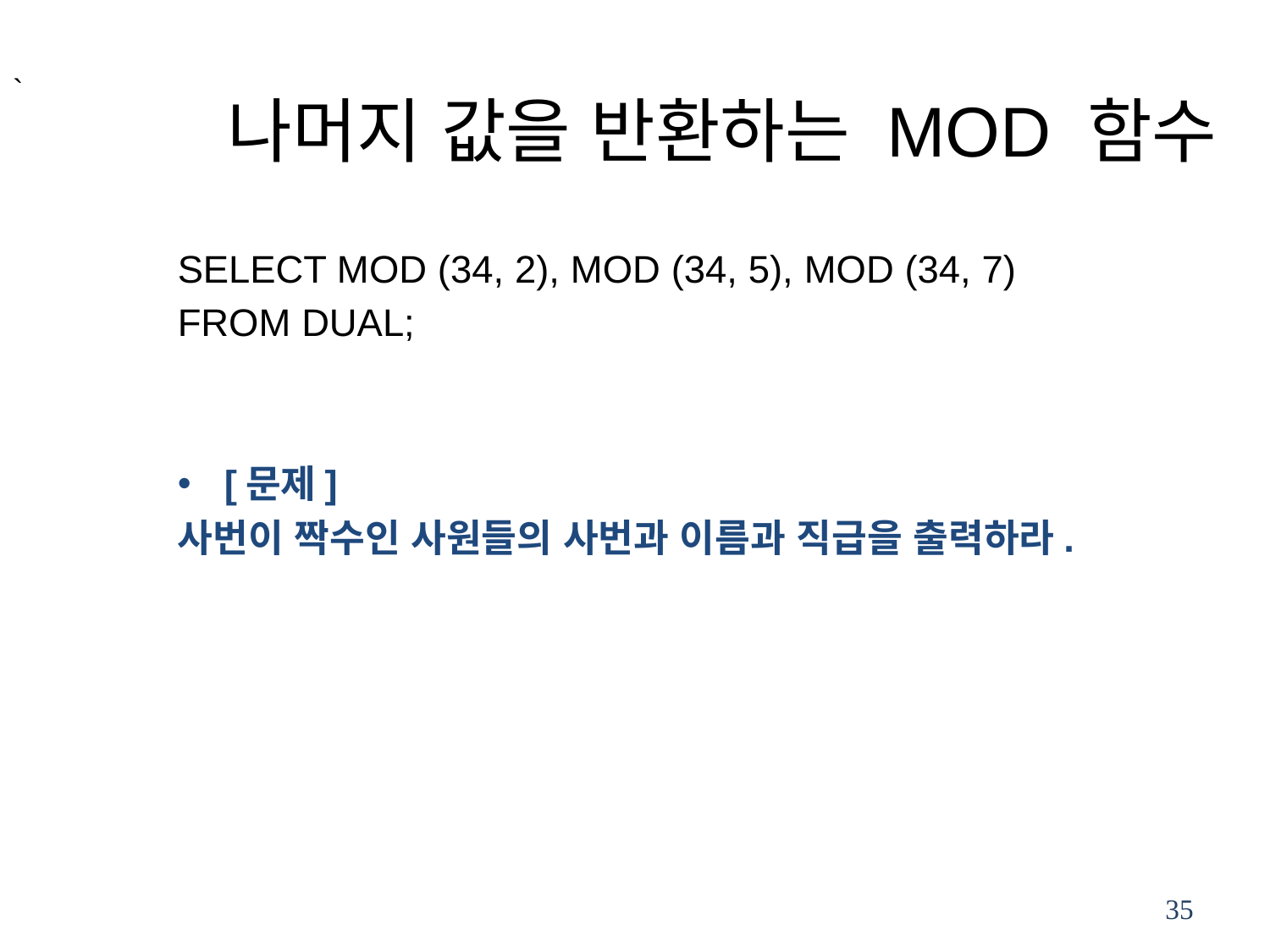

# 나머지 값을 반환하는 MOD 함수
`
SELECT MOD (34, 2), MOD (34, 5), MOD (34, 7)
FROM DUAL;

[문제]
사번이 짝수인 사원들의 사번과 이름과 직급을 출력하라.

35